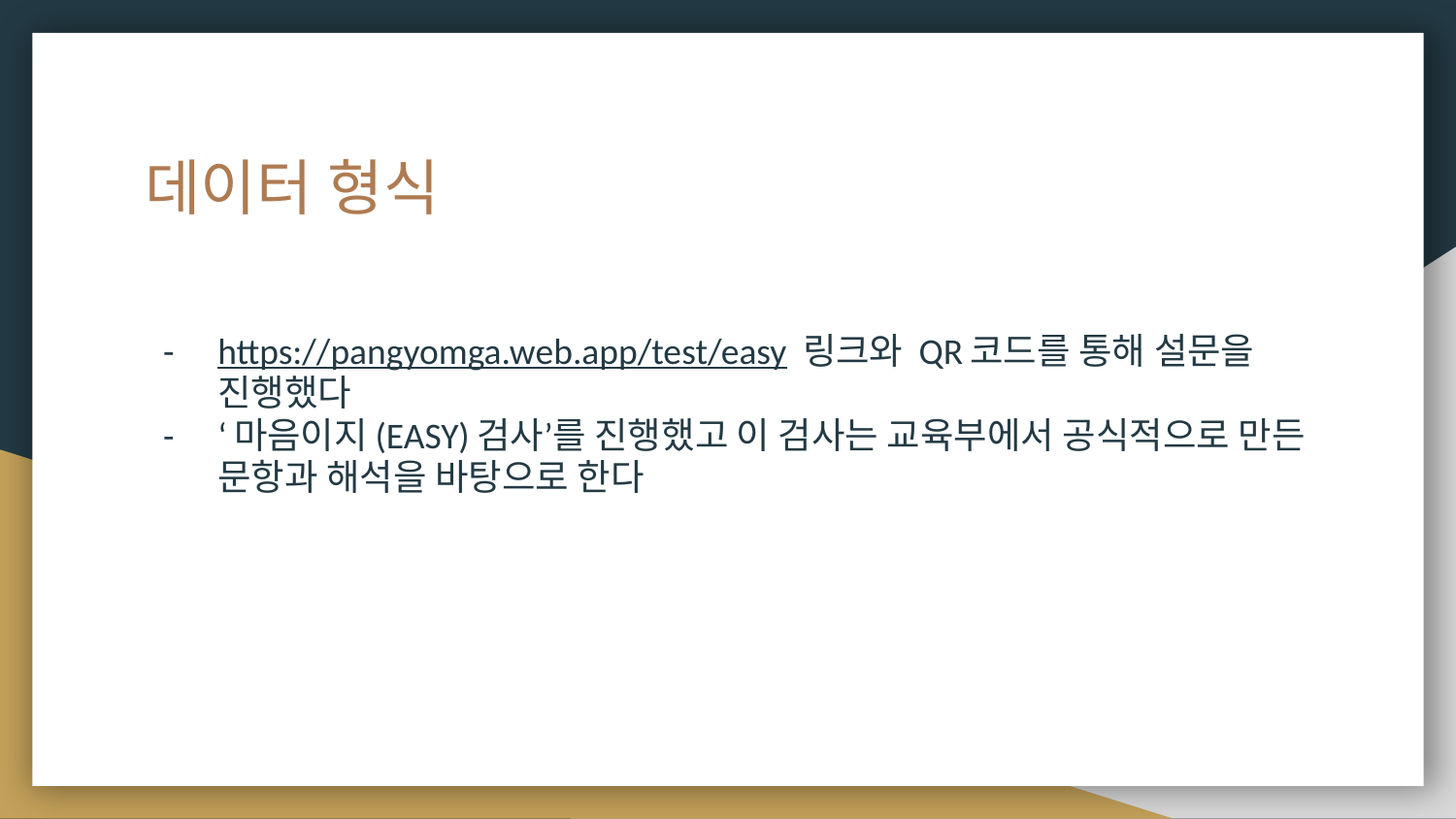

# 데이터 형식
https://pangyomga.web.app/test/easy 링크와 QR코드를 통해 설문을 진행했다
‘마음이지(EASY)검사’를 진행했고 이 검사는 교육부에서 공식적으로 만든 문항과 해석을 바탕으로 한다